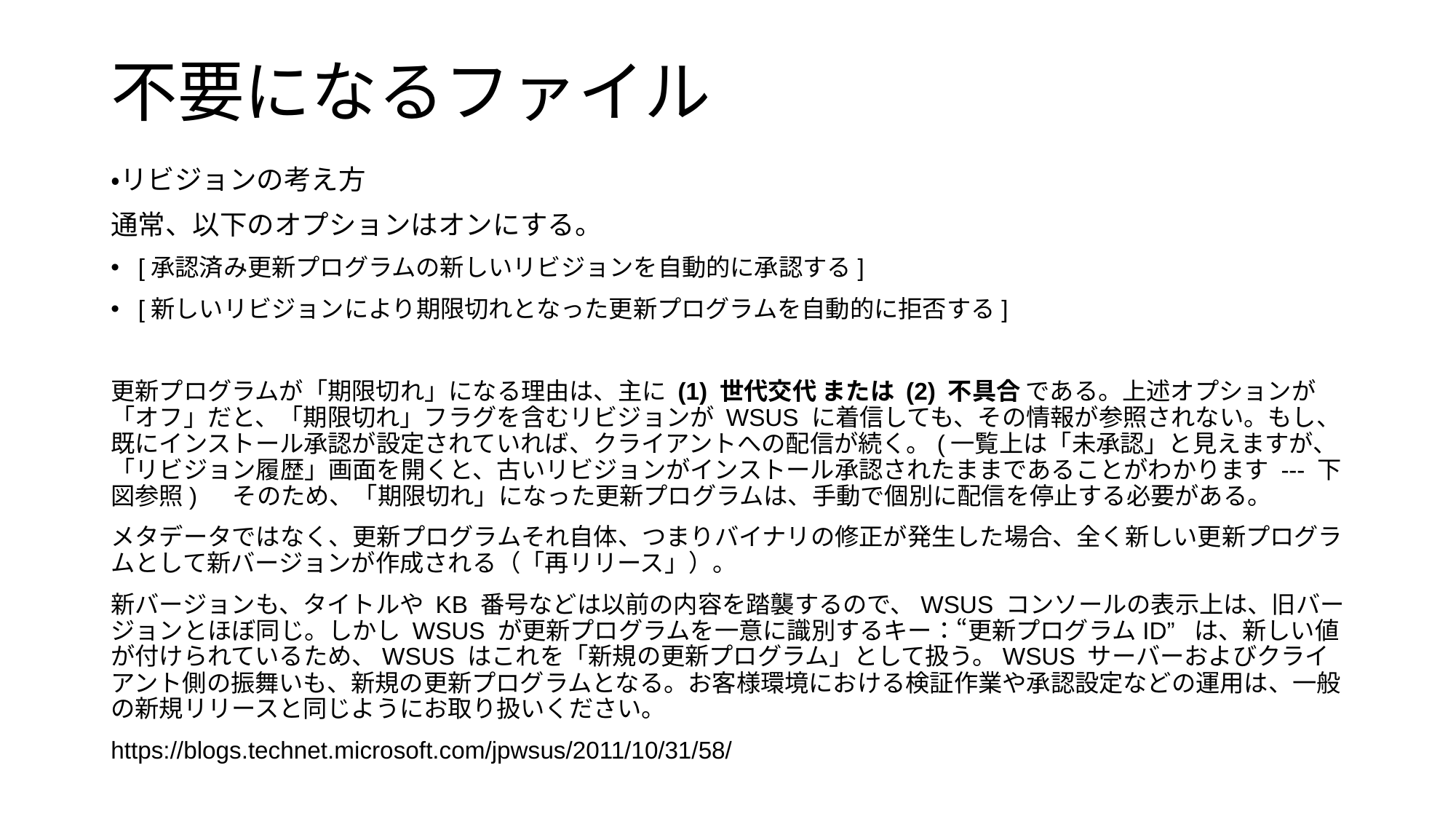

# 不要になるファイル
・リビジョンの考え方
通常、以下のオプションはオンにする。
[承認済み更新プログラムの新しいリビジョンを自動的に承認する]
[新しいリビジョンにより期限切れとなった更新プログラムを自動的に拒否する]

更新プログラムが「期限切れ」になる理由は、主に (1) 世代交代 または (2) 不具合 である。上述オプションが「オフ」だと、「期限切れ」フラグを含むリビジョンが WSUS に着信しても、その情報が参照されない。もし、既にインストール承認が設定されていれば、クライアントへの配信が続く。(一覧上は「未承認」と見えますが、「リビジョン履歴」画面を開くと、古いリビジョンがインストール承認されたままであることがわかります --- 下図参照)　 そのため、「期限切れ」になった更新プログラムは、手動で個別に配信を停止する必要がある。
メタデータではなく、更新プログラムそれ自体、つまりバイナリの修正が発生した場合、全く新しい更新プログラムとして新バージョンが作成される（「再リリース」）。
新バージョンも、タイトルや KB 番号などは以前の内容を踏襲するので、WSUS コンソールの表示上は、旧バージョンとほぼ同じ。しかし WSUS が更新プログラムを一意に識別するキー：“更新プログラムID”  は、新しい値が付けられているため、WSUS はこれを「新規の更新プログラム」として扱う。WSUS サーバーおよびクライアント側の振舞いも、新規の更新プログラムとなる。お客様環境における検証作業や承認設定などの運用は、一般の新規リリースと同じようにお取り扱いください。
https://blogs.technet.microsoft.com/jpwsus/2011/10/31/58/